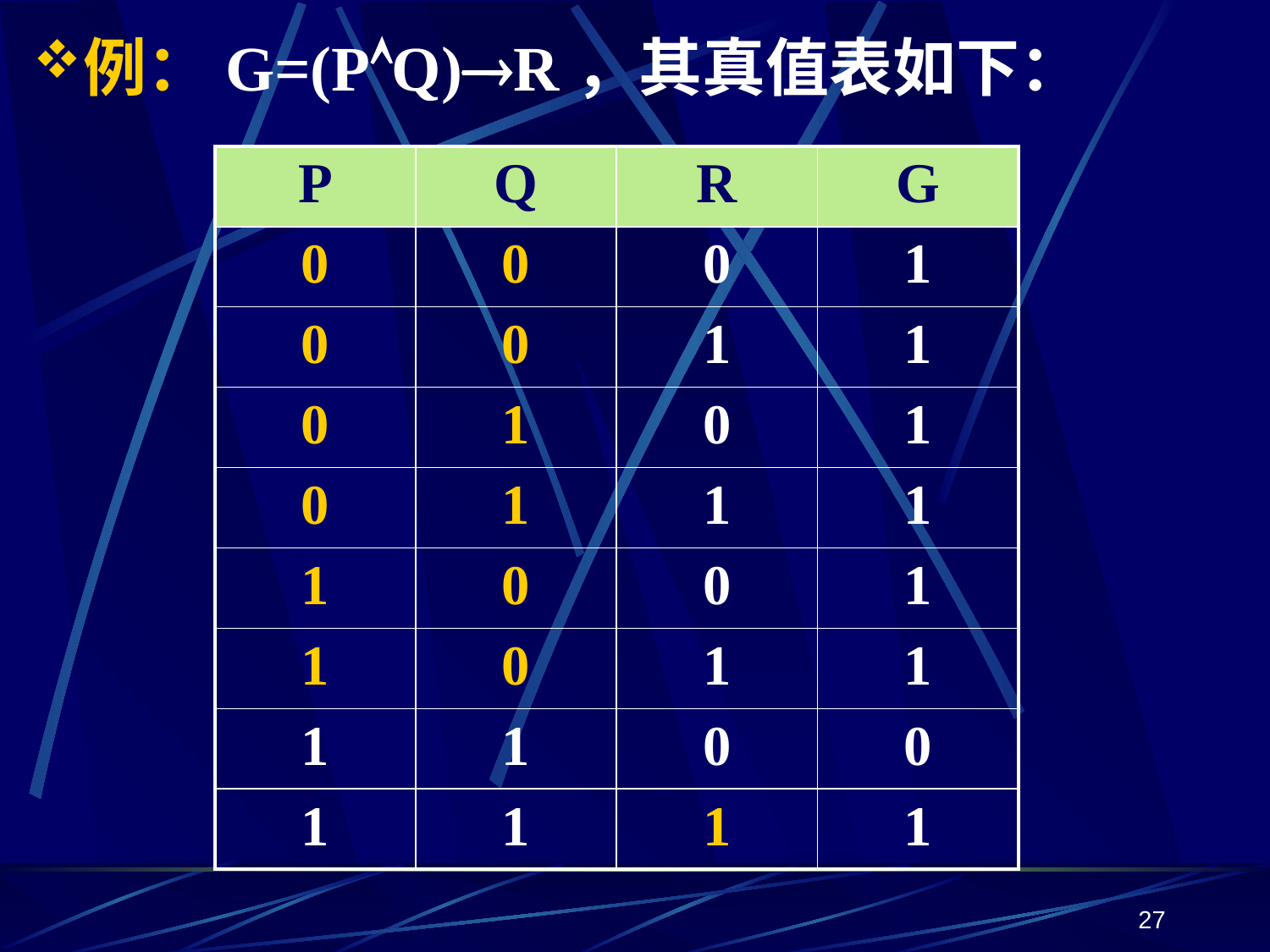

例：G=(P∧Q)→R，其真值表如下：
#
| P | Q | R | G |
| --- | --- | --- | --- |
| 0 | 0 | 0 | 1 |
| 0 | 0 | 1 | 1 |
| 0 | 1 | 0 | 1 |
| 0 | 1 | 1 | 1 |
| 1 | 0 | 0 | 1 |
| 1 | 0 | 1 | 1 |
| 1 | 1 | 0 | 0 |
| 1 | 1 | 1 | 1 |

27